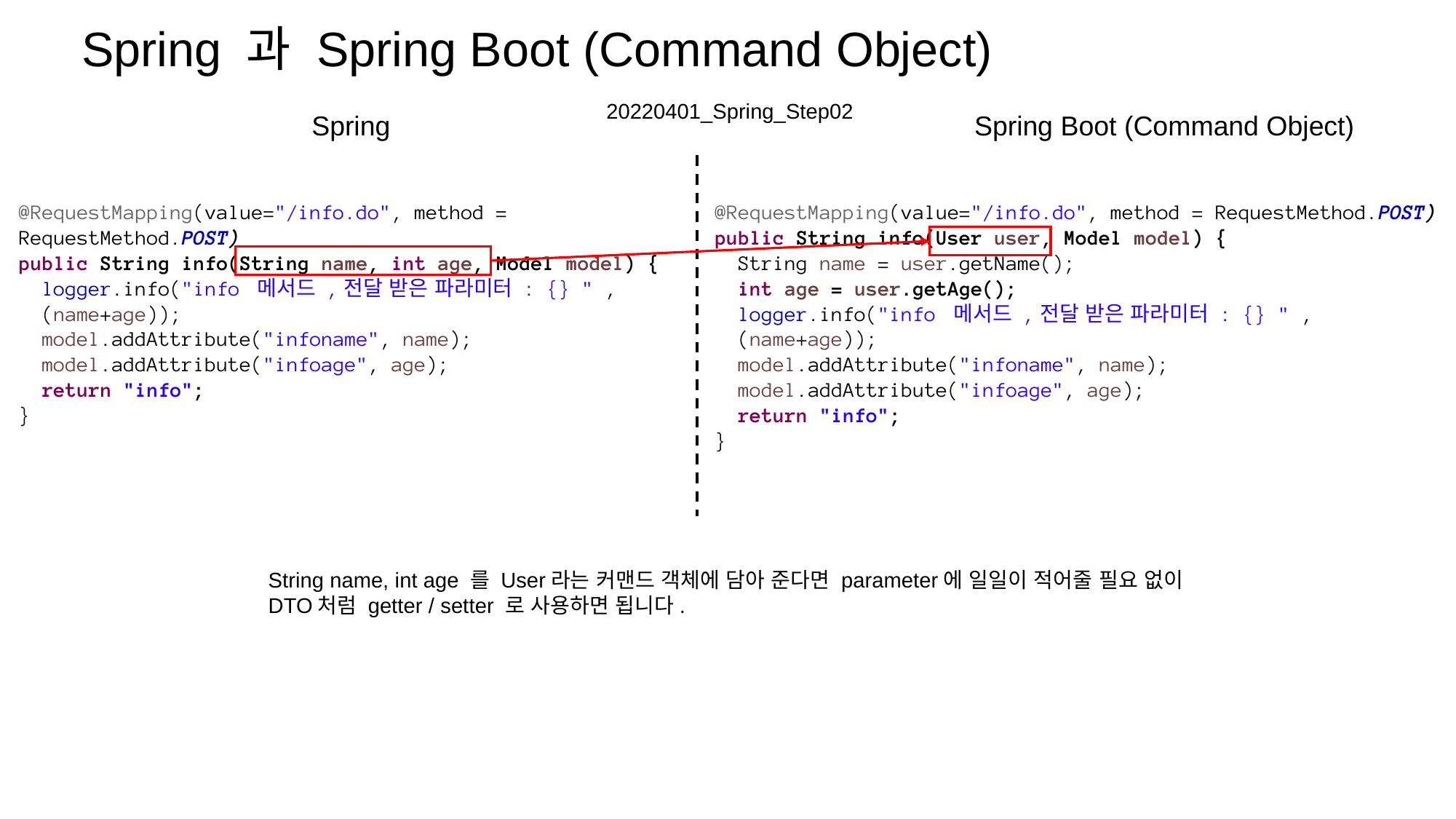

Spring 과 Spring Boot (Command Object)
20220401_Spring_Step02
Spring
Spring Boot (Command Object)
@RequestMapping(value="/info.do", method = RequestMethod.POST)
public String info(String name, int age, Model model) {
  logger.info("info 메서드 ,전달 받은 파라미터 : {} " ,
  (name+age));
  model.addAttribute("infoname", name);
  model.addAttribute("infoage", age);
  return "info";
}
@RequestMapping(value="/info.do", method = RequestMethod.POST)
public String info(User user, Model model) {
  String name = user.getName();
  int age = user.getAge();
  logger.info("info 메서드 ,전달 받은 파라미터 : {} " ,
  (name+age));
  model.addAttribute("infoname", name);
  model.addAttribute("infoage", age);
  return "info";
}

String name, int age 를 User라는 커맨드 객체에 담아 준다면 parameter에 일일이 적어줄 필요 없이
DTO처럼 getter / setter 로 사용하면 됩니다.